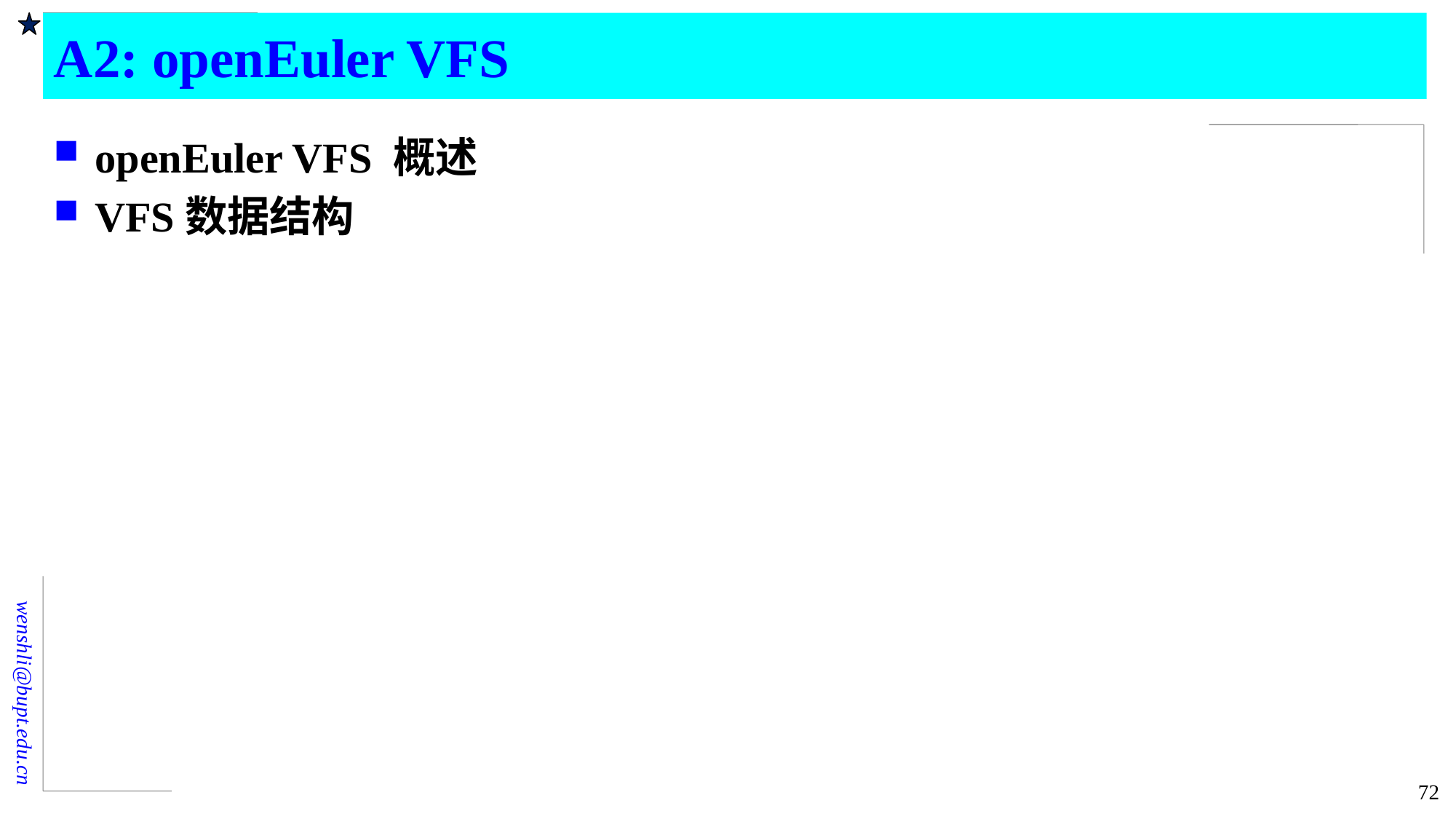

# A2: openEuler VFS
openEuler VFS 概述
VFS数据结构
72